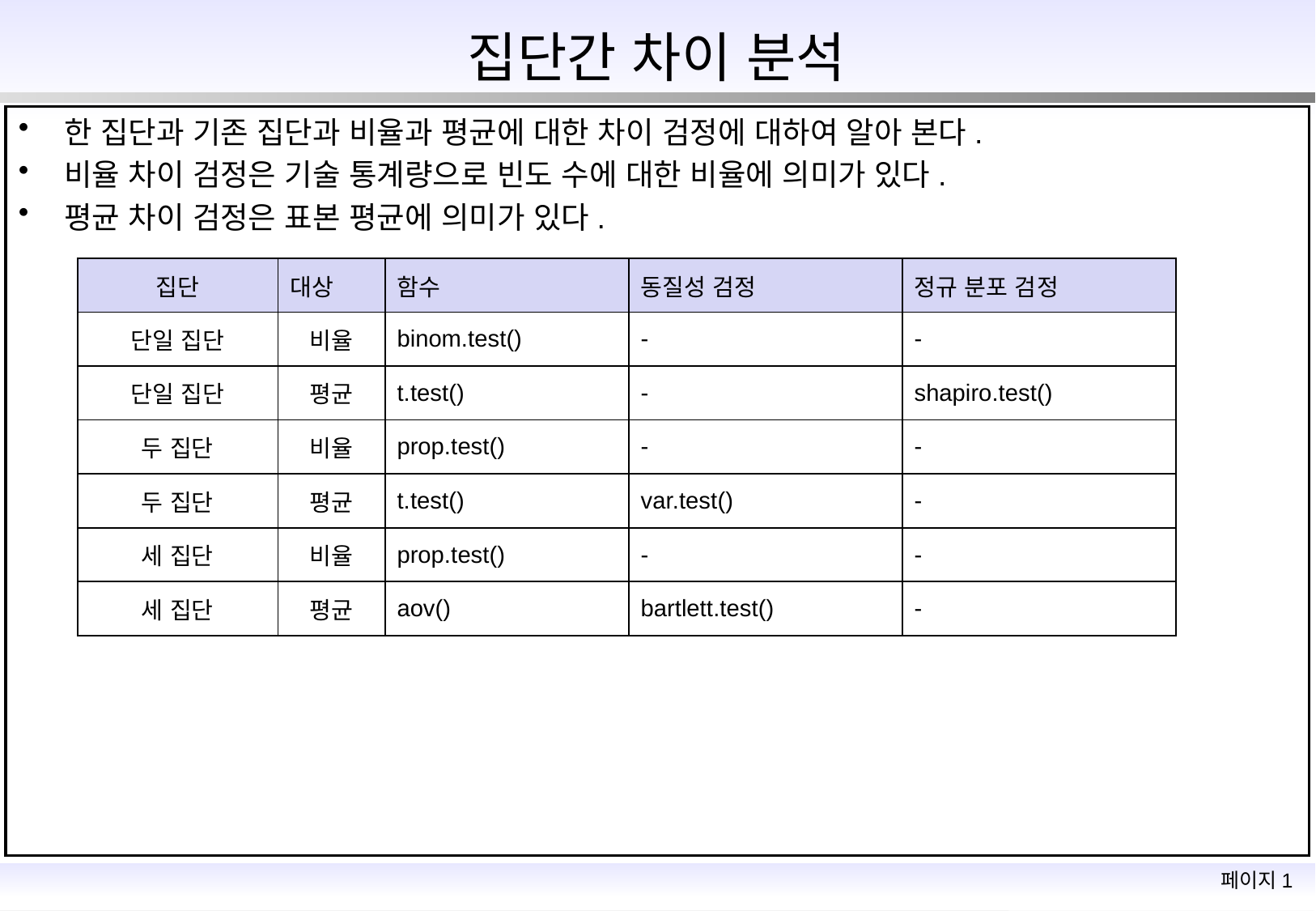

# 집단간 차이 분석
한 집단과 기존 집단과 비율과 평균에 대한 차이 검정에 대하여 알아 본다.
비율 차이 검정은 기술 통계량으로 빈도 수에 대한 비율에 의미가 있다.
평균 차이 검정은 표본 평균에 의미가 있다.
| 집단 | 대상 | 함수 | 동질성 검정 | 정규 분포 검정 |
| --- | --- | --- | --- | --- |
| 단일 집단 | 비율 | binom.test() | - | - |
| 단일 집단 | 평균 | t.test() | - | shapiro.test() |
| 두 집단 | 비율 | prop.test() | - | - |
| 두 집단 | 평균 | t.test() | var.test() | - |
| 세 집단 | 비율 | prop.test() | - | - |
| 세 집단 | 평균 | aov() | bartlett.test() | - |